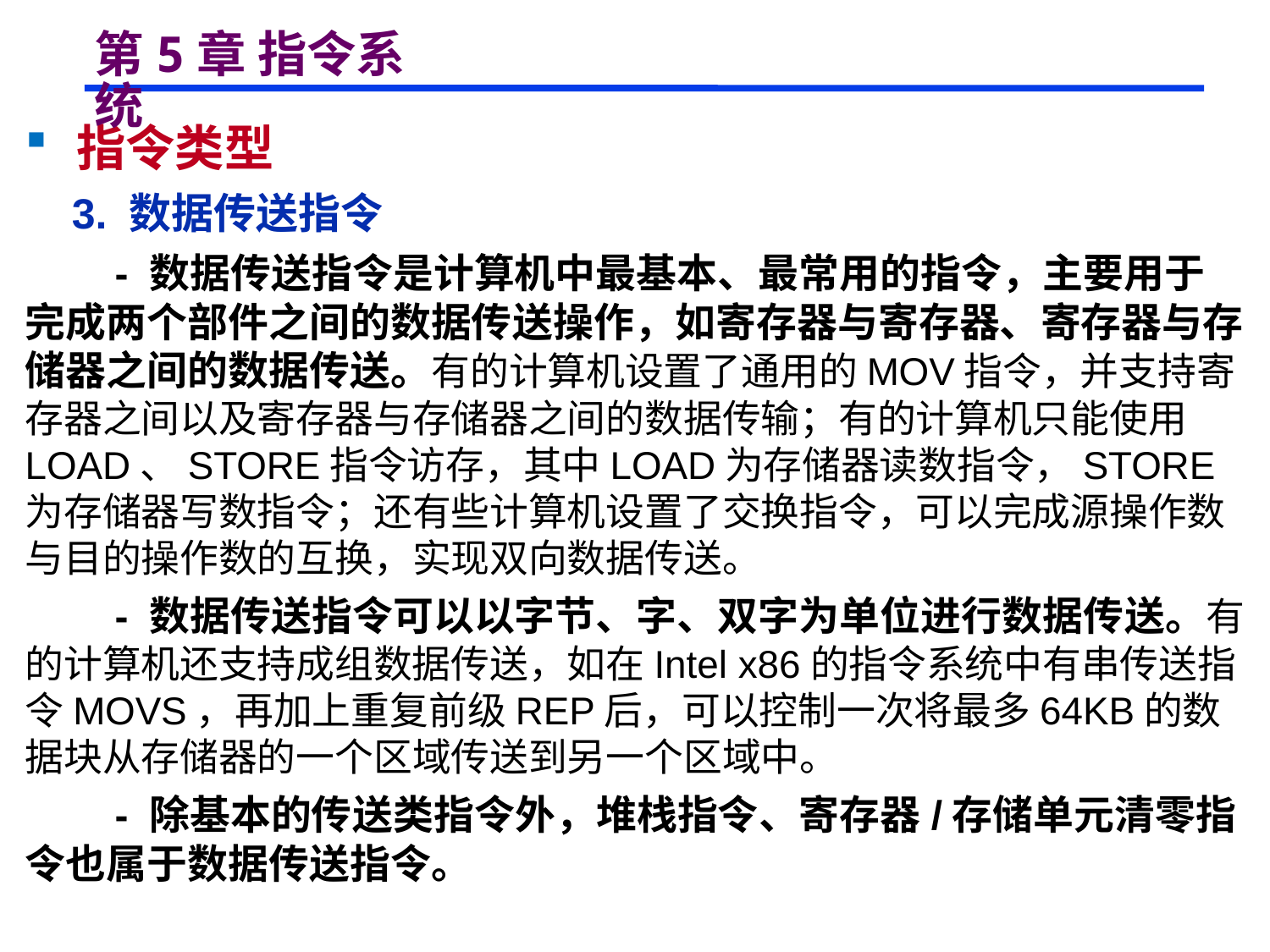

# 第5章 指令系统
 指令类型
    3. 数据传送指令
        - 数据传送指令是计算机中最基本、最常用的指令，主要用于完成两个部件之间的数据传送操作，如寄存器与寄存器、寄存器与存储器之间的数据传送。有的计算机设置了通用的MOV指令，并支持寄存器之间以及寄存器与存储器之间的数据传输；有的计算机只能使用LOAD、STORE指令访存，其中LOAD为存储器读数指令，STORE为存储器写数指令；还有些计算机设置了交换指令，可以完成源操作数与目的操作数的互换，实现双向数据传送。
        - 数据传送指令可以以字节、字、双字为单位进行数据传送。有的计算机还支持成组数据传送，如在Intel x86的指令系统中有串传送指令MOVS，再加上重复前级REP后，可以控制一次将最多64KB的数据块从存储器的一个区域传送到另一个区域中。
        - 除基本的传送类指令外，堆栈指令、寄存器/存储单元清零指令也属于数据传送指令。